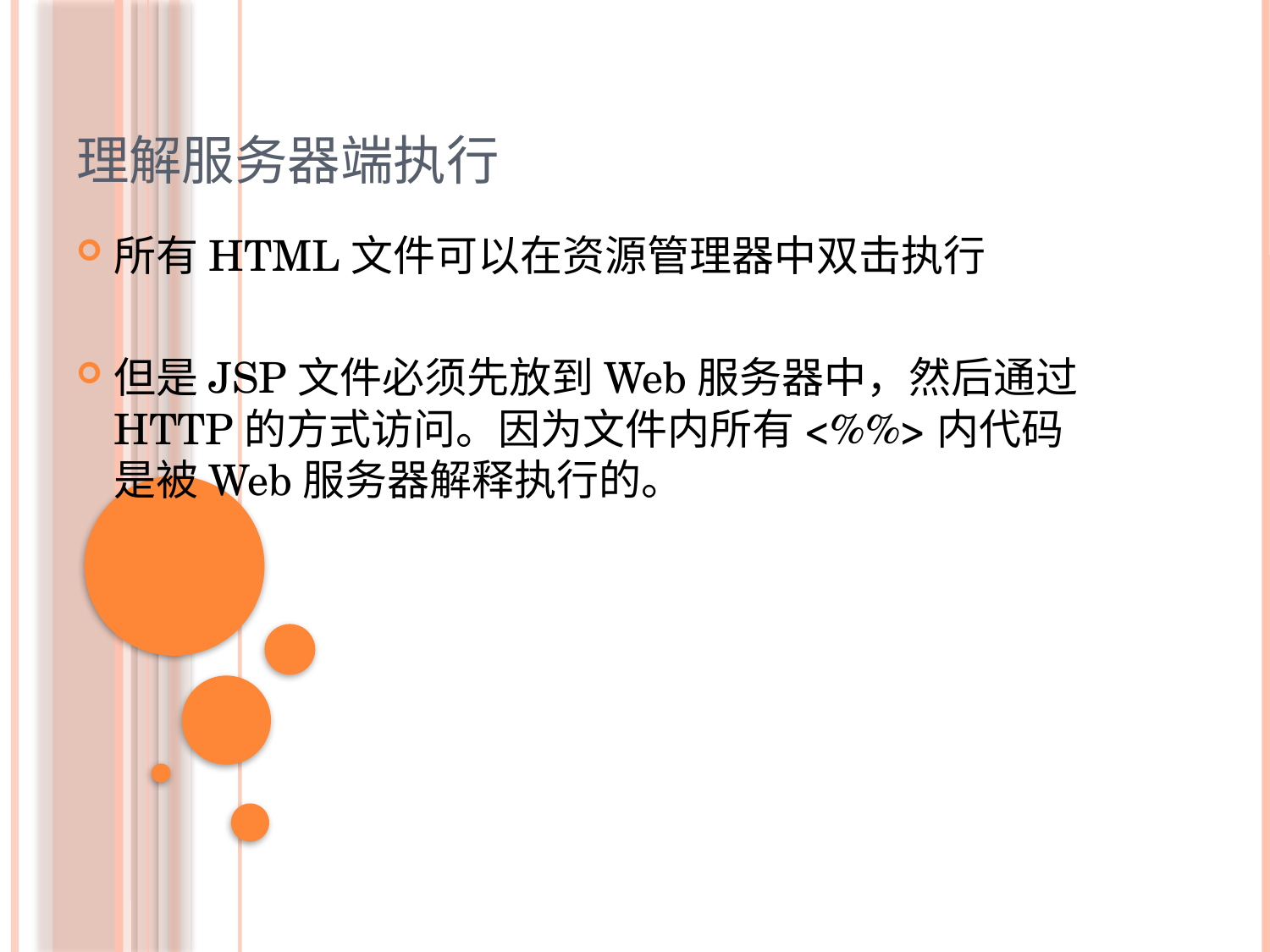

理解服务器端执行
所有HTML文件可以在资源管理器中双击执行

但是JSP文件必须先放到Web服务器中，然后通过HTTP的方式访问。因为文件内所有<%%>内代码是被Web服务器解释执行的。